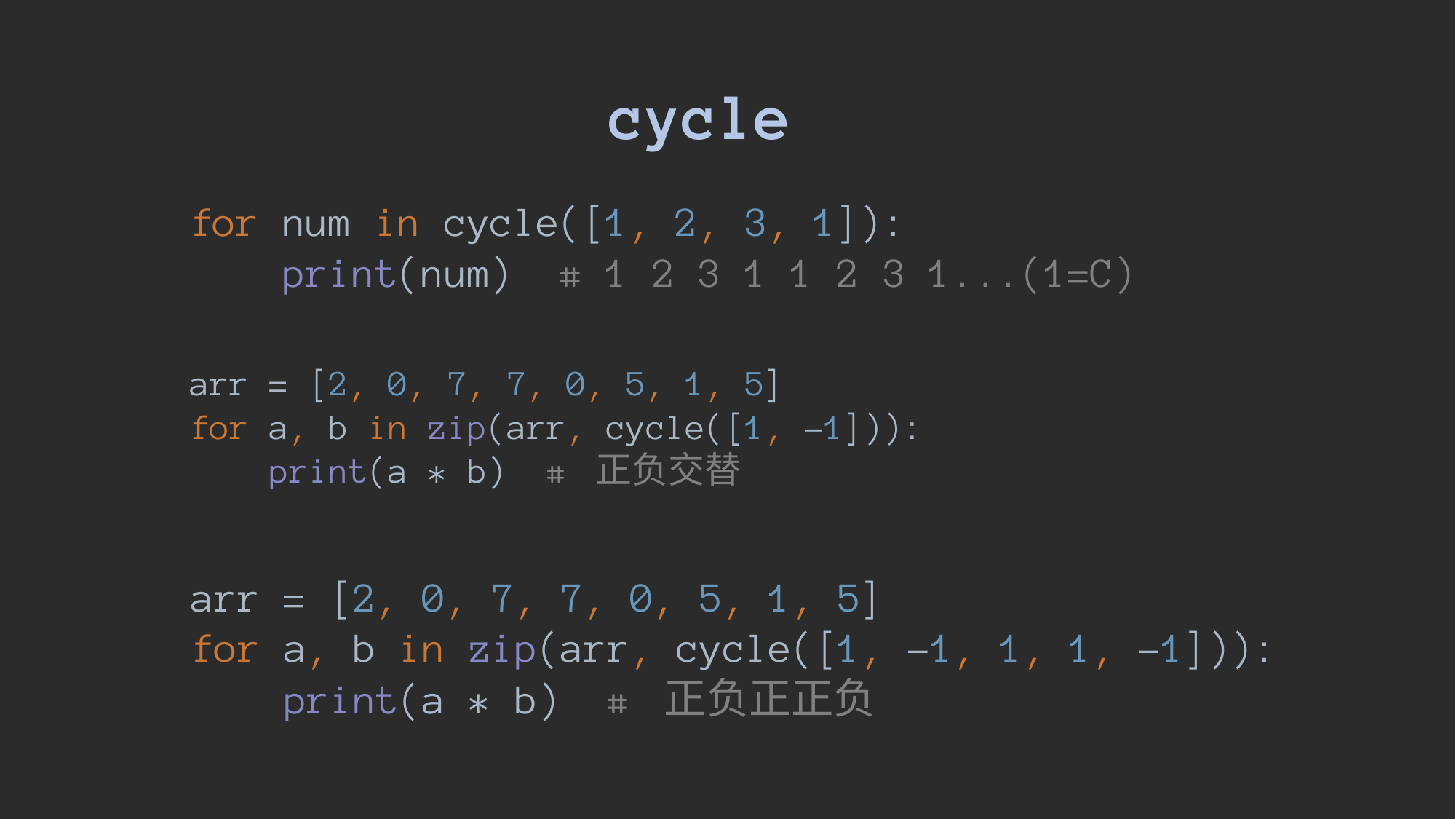

cycle
for num in cycle([1, 2, 3, 1]):
    print(num)  # 1 2 3 1 1 2 3 1...(1=C)
arr = [2, 0, 7, 7, 0, 5, 1, 5]
for a, b in zip(arr, cycle([1, -1])):
    print(a * b)  # 正负交替
arr = [2, 0, 7, 7, 0, 5, 1, 5]
for a, b in zip(arr, cycle([1, -1, 1, 1, -1])):
    print(a * b)  # 正负正正负